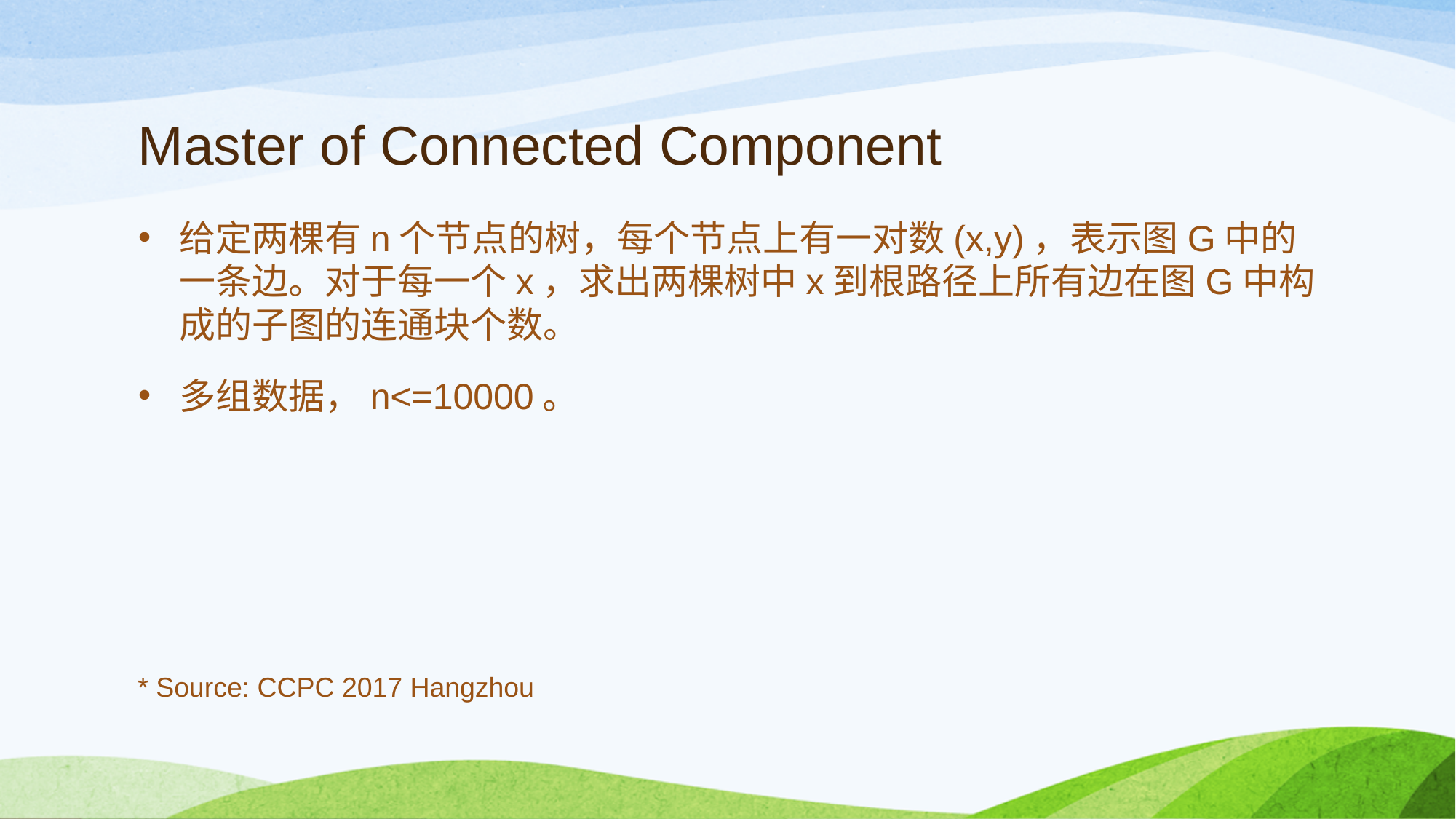

# Master of Connected Component
给定两棵有n个节点的树，每个节点上有一对数(x,y)，表示图G中的一条边。对于每一个x，求出两棵树中x到根路径上所有边在图G中构成的子图的连通块个数。
多组数据，n<=10000。
* Source: CCPC 2017 Hangzhou